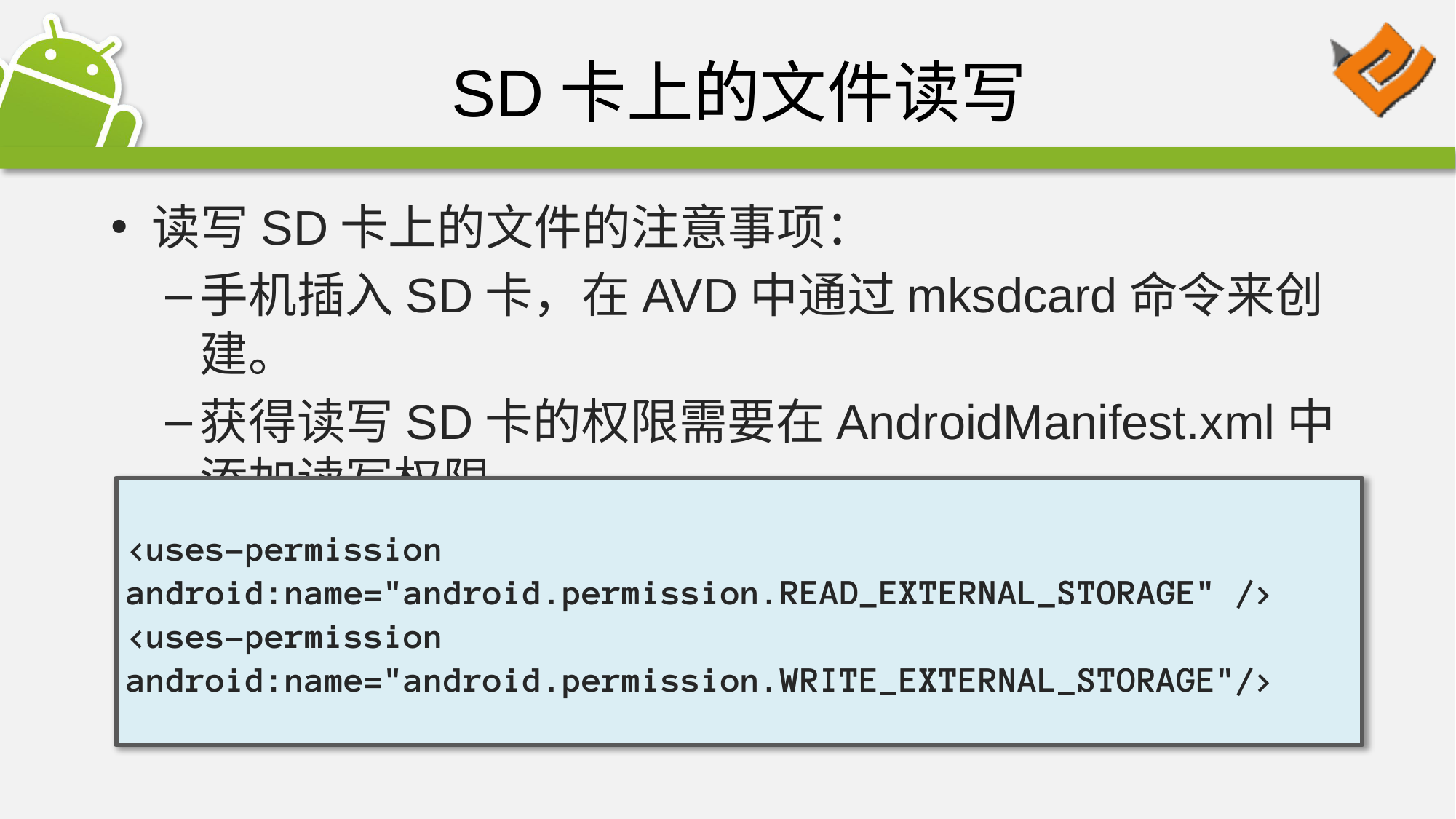

# SD卡上的文件读写
读写SD卡上的文件的注意事项：
手机插入SD卡，在AVD中通过mksdcard命令来创建。
获得读写SD卡的权限需要在AndroidManifest.xml中添加读写权限。
<uses-permission android:name="android.permission.READ_EXTERNAL_STORAGE" />
<uses-permission android:name="android.permission.WRITE_EXTERNAL_STORAGE"/>